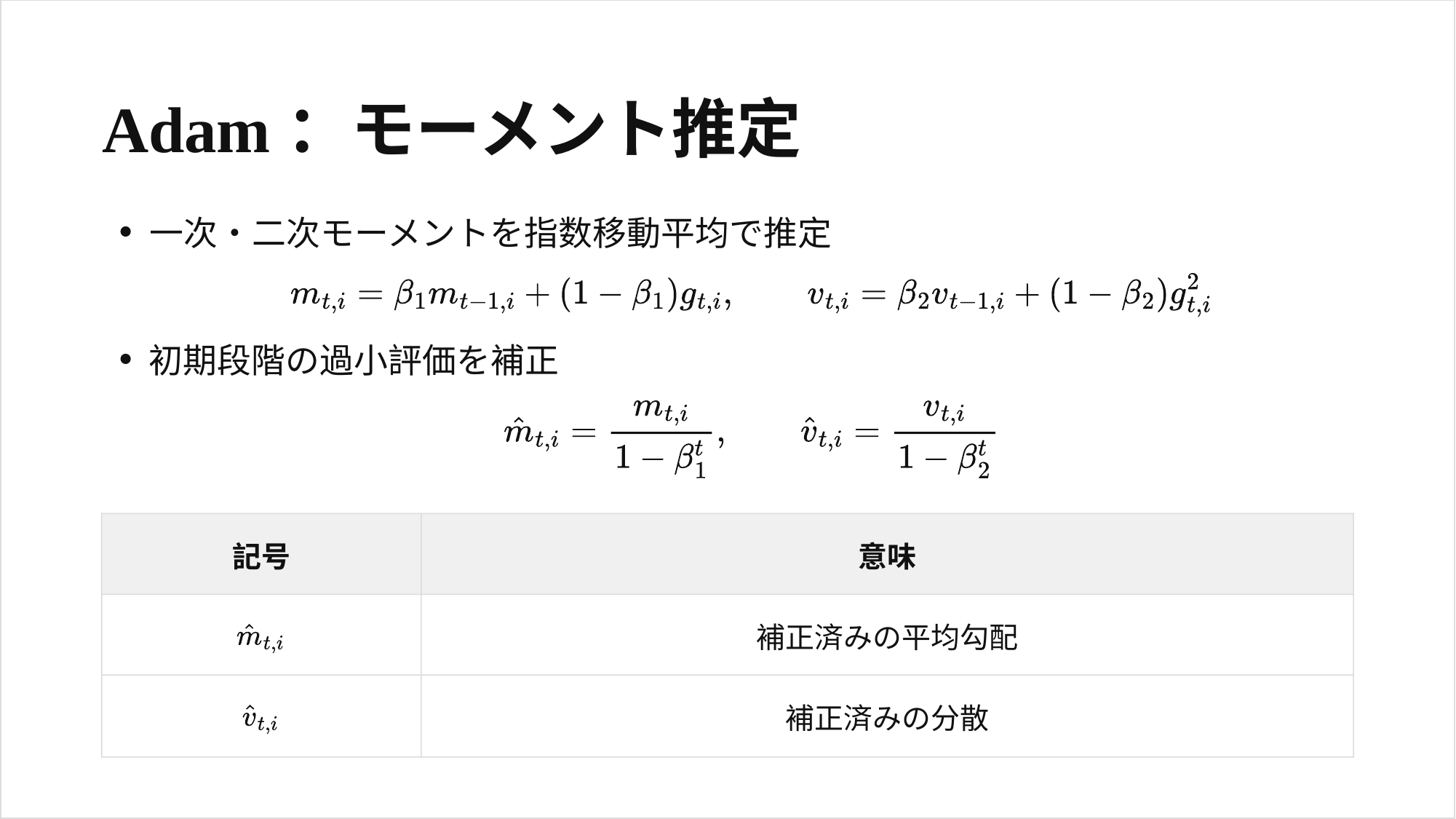

Adam：モーメント推定
一次・二次モーメントを指数移動平均で推定

初期段階の過小評価を補正

記号
意味

補正済みの平均勾配

補正済みの分散